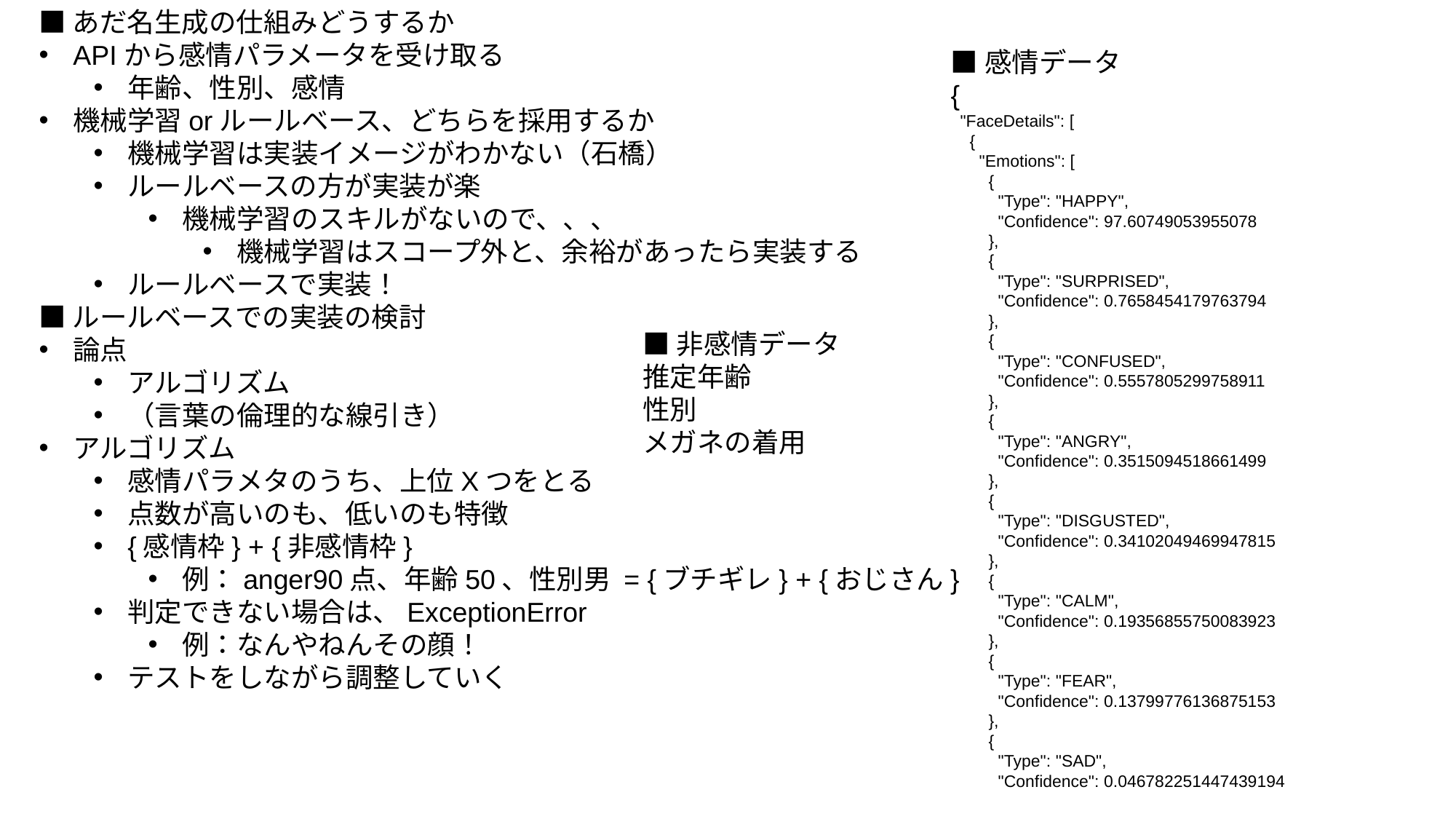

■あだ名生成の仕組みどうするか
APIから感情パラメータを受け取る
年齢、性別、感情
機械学習orルールベース、どちらを採用するか
機械学習は実装イメージがわかない（石橋）
ルールベースの方が実装が楽
機械学習のスキルがないので、、、
機械学習はスコープ外と、余裕があったら実装する
ルールベースで実装！
■ルールベースでの実装の検討
論点
アルゴリズム
（言葉の倫理的な線引き）
アルゴリズム
感情パラメタのうち、上位Xつをとる
点数が高いのも、低いのも特徴
{感情枠} + {非感情枠}
例：anger90点、年齢50、性別男 = {ブチギレ} + {おじさん}
判定できない場合は、ExceptionError
例：なんやねんその顔！
テストをしながら調整していく

■感情データ
{
  "FaceDetails": [
    {
      "Emotions": [
        {
          "Type": "HAPPY",
          "Confidence": 97.60749053955078
        },
        {
          "Type": "SURPRISED",
          "Confidence": 0.7658454179763794
        },
        {
          "Type": "CONFUSED",
          "Confidence": 0.5557805299758911
        },
        {
          "Type": "ANGRY",
          "Confidence": 0.3515094518661499
        },
        {
          "Type": "DISGUSTED",
          "Confidence": 0.34102049469947815
        },
        {
          "Type": "CALM",
          "Confidence": 0.19356855750083923
        },
        {
          "Type": "FEAR",
          "Confidence": 0.13799776136875153
        },
        {
          "Type": "SAD",
          "Confidence": 0.046782251447439194

■非感情データ
推定年齢
性別
メガネの着用